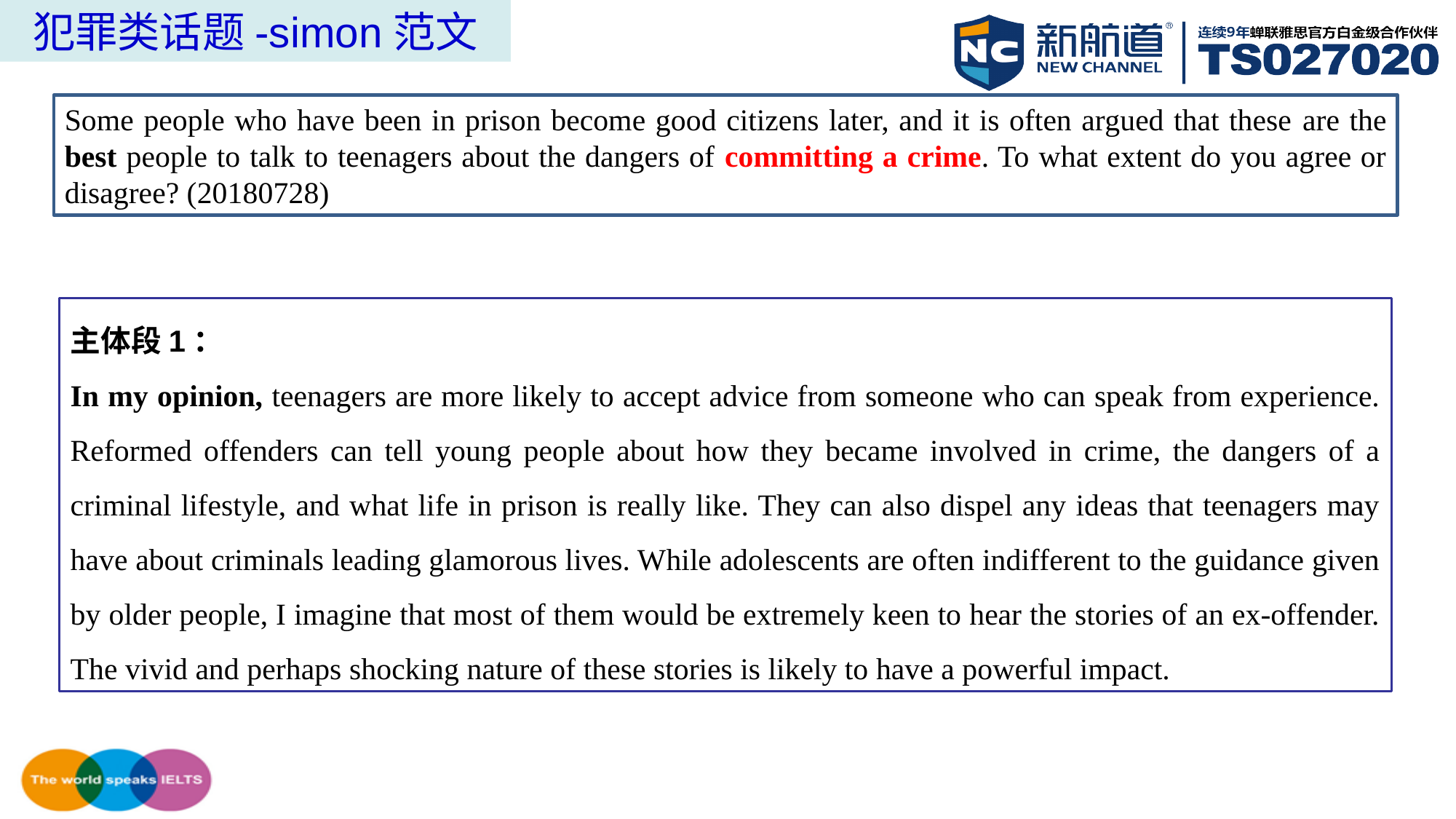

犯罪类话题-simon范文
Some people who have been in prison become good citizens later, and it is often argued that these are the best people to talk to teenagers about the dangers of committing a crime. To what extent do you agree or disagree? (20180728)
主体段1：
In my opinion, teenagers are more likely to accept advice from someone who can speak from experience. Reformed offenders can tell young people about how they became involved in crime, the dangers of a criminal lifestyle, and what life in prison is really like. They can also dispel any ideas that teenagers may have about criminals leading glamorous lives. While adolescents are often indifferent to the guidance given by older people, I imagine that most of them would be extremely keen to hear the stories of an ex-offender. The vivid and perhaps shocking nature of these stories is likely to have a powerful impact.